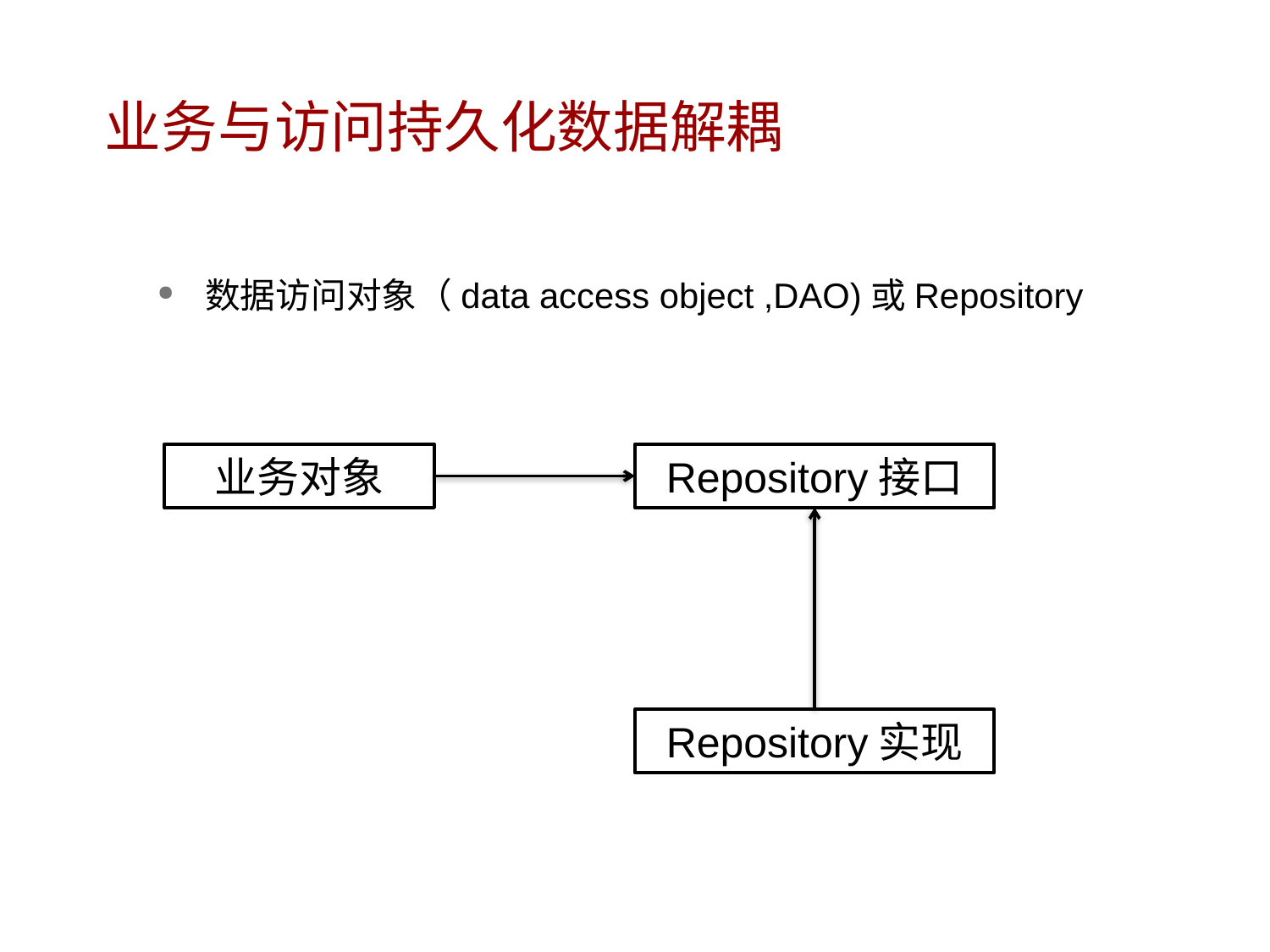

# 业务与访问持久化数据解耦
数据访问对象（data access object ,DAO)或Repository
Repository接口
业务对象
Repository实现